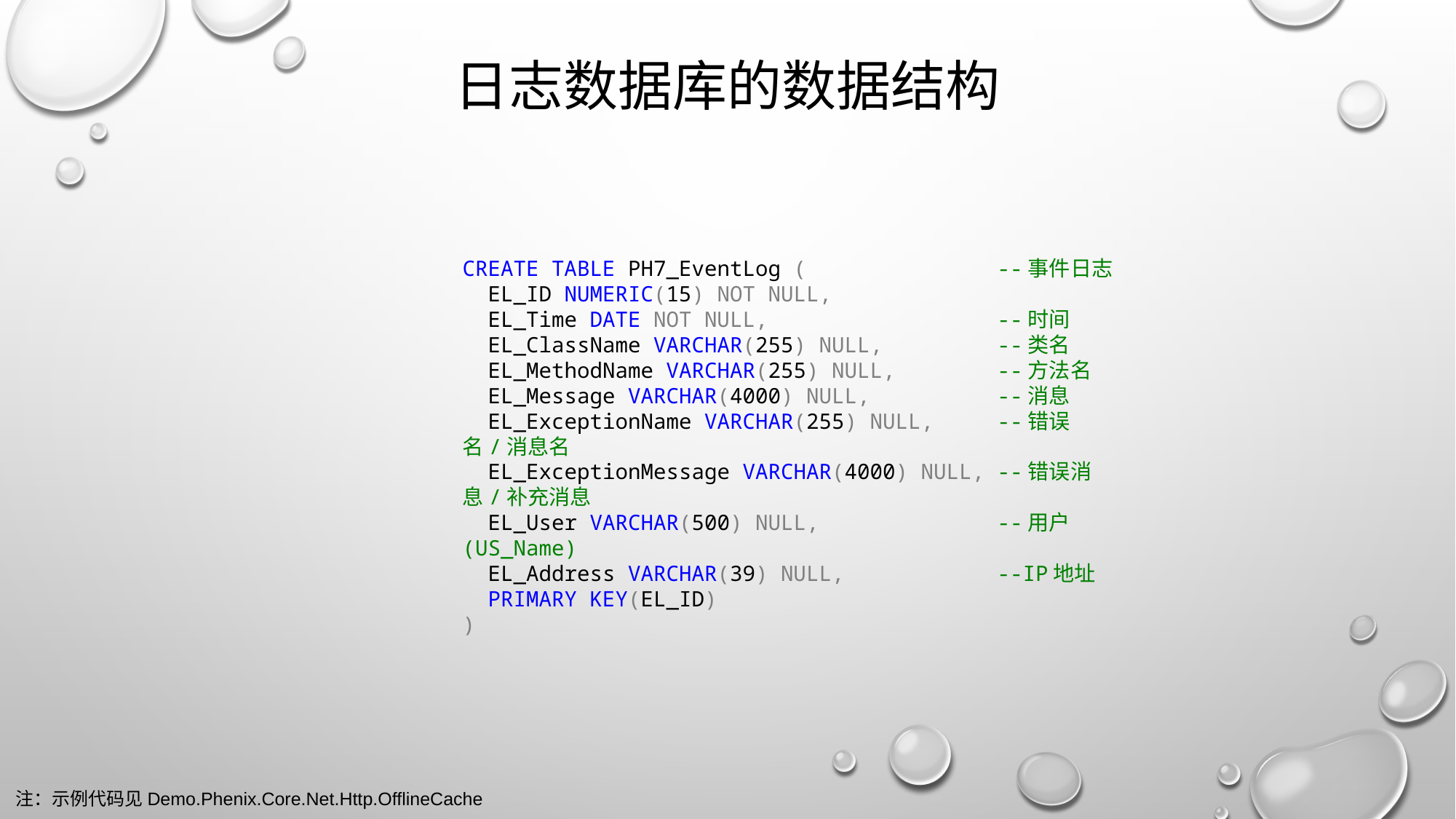

# 日志数据库的数据结构
CREATE TABLE PH7_EventLog (               --事件日志
  EL_ID NUMERIC(15) NOT NULL,
  EL_Time DATE NOT NULL,                  --时间
  EL_ClassName VARCHAR(255) NULL,         --类名
  EL_MethodName VARCHAR(255) NULL,        --方法名
  EL_Message VARCHAR(4000) NULL,          --消息
  EL_ExceptionName VARCHAR(255) NULL,     --错误名/消息名
  EL_ExceptionMessage VARCHAR(4000) NULL, --错误消息/补充消息
  EL_User VARCHAR(500) NULL,              --用户(US_Name)
  EL_Address VARCHAR(39) NULL,            --IP地址
  PRIMARY KEY(EL_ID)
)
注：示例代码见Demo.Phenix.Core.Net.Http.OfflineCache